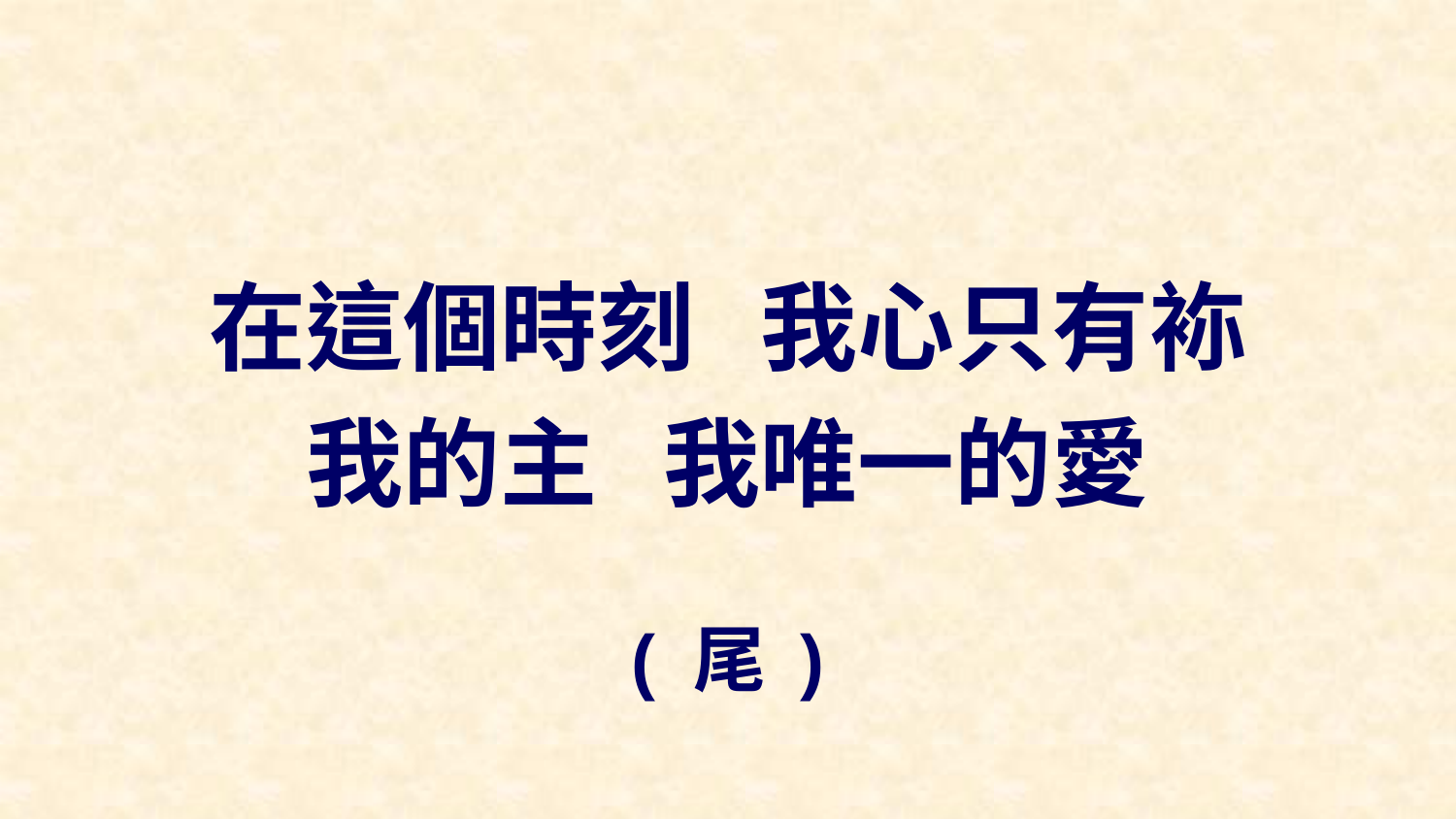

在這個時刻   我心只有袮
我的主   我唯一的愛
( 尾 )